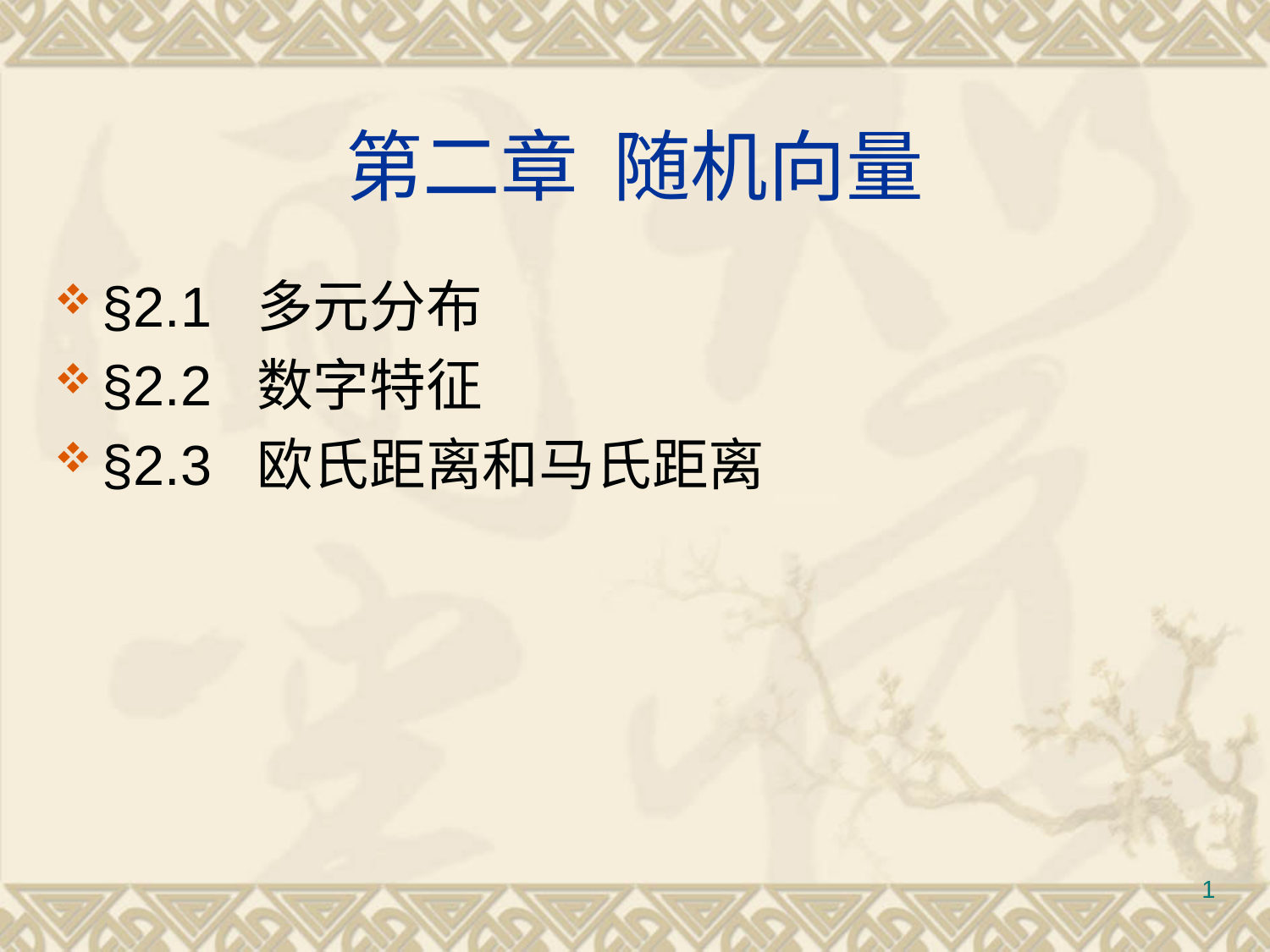

# 第二章  随机向量
§2.1  多元分布
§2.2  数字特征
§2.3  欧氏距离和马氏距离
1